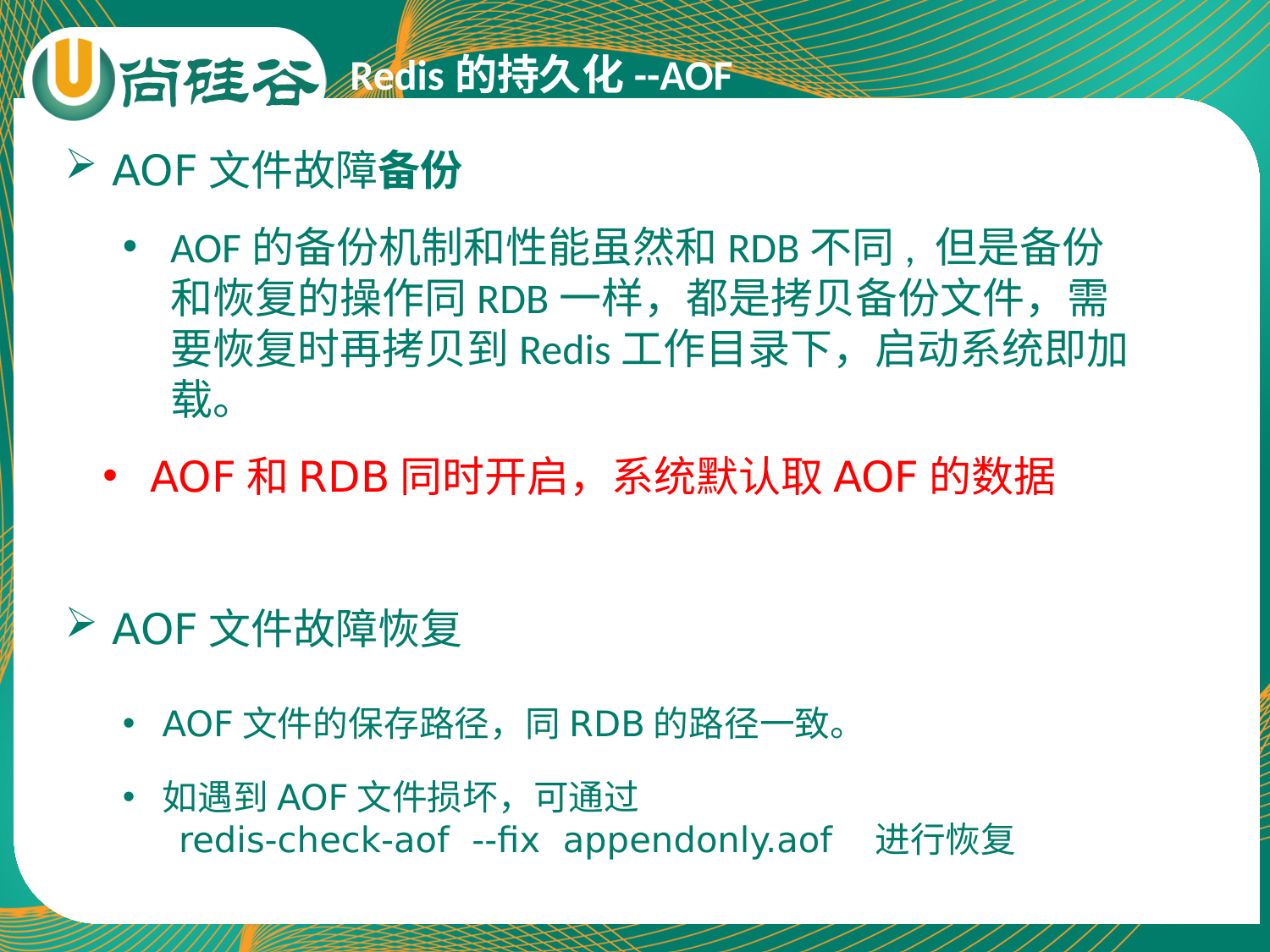

Redis的持久化--AOF
AOF文件故障备份
AOF的备份机制和性能虽然和RDB不同, 但是备份和恢复的操作同RDB一样，都是拷贝备份文件，需要恢复时再拷贝到Redis工作目录下，启动系统即加载。
AOF和RDB同时开启，系统默认取AOF的数据
AOF文件故障恢复
AOF文件的保存路径，同RDB的路径一致。
如遇到AOF文件损坏，可通过
     redis-check-aof  --fix  appendonly.aof   进行恢复